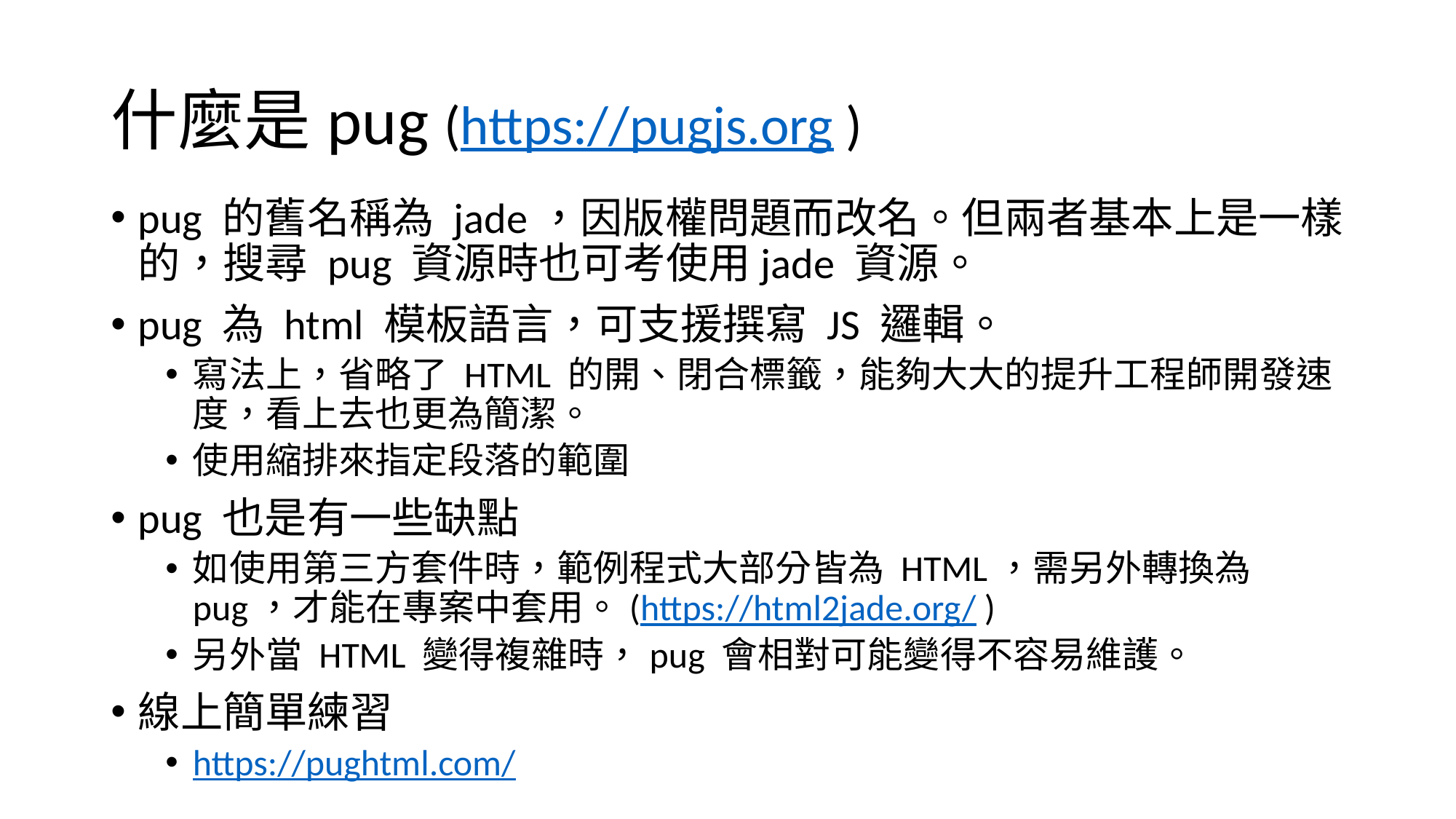

# 什麼是pug (https://pugjs.org )
pug 的舊名稱為 jade，因版權問題而改名。但兩者基本上是一樣的，搜尋 pug 資源時也可考使用jade 資源。
pug 為 html 模板語言，可支援撰寫 JS 邏輯。
寫法上，省略了 HTML 的開、閉合標籤，能夠大大的提升工程師開發速度，看上去也更為簡潔。
使用縮排來指定段落的範圍
pug 也是有一些缺點
如使用第三方套件時，範例程式大部分皆為 HTML，需另外轉換為 pug，才能在專案中套用。(https://html2jade.org/ )
另外當 HTML 變得複雜時，pug 會相對可能變得不容易維護。
線上簡單練習
https://pughtml.com/